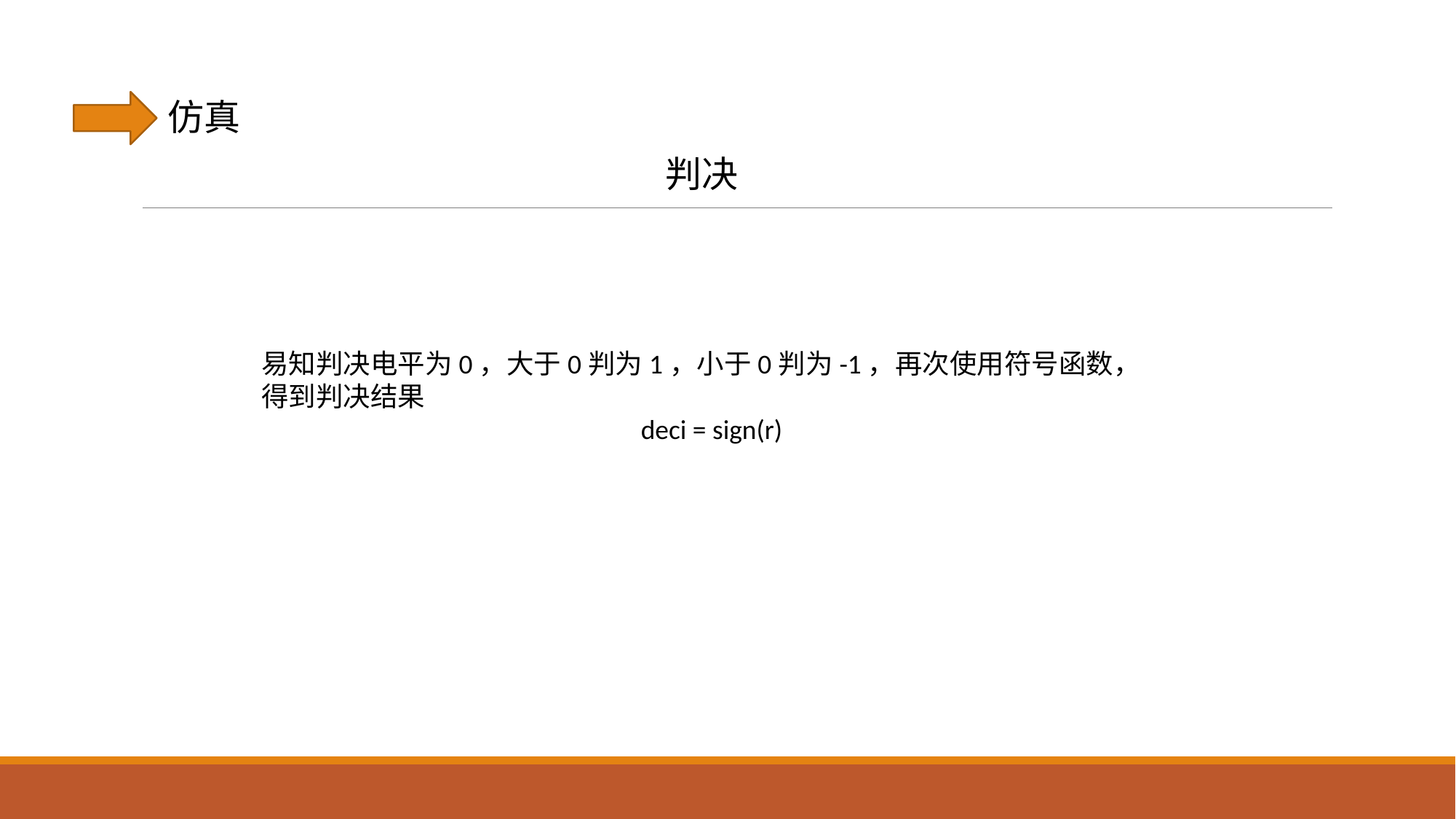

仿真

判决
易知判决电平为0，大于0判为1，小于0判为-1，再次使用符号函数，得到判决结果
deci = sign(r)